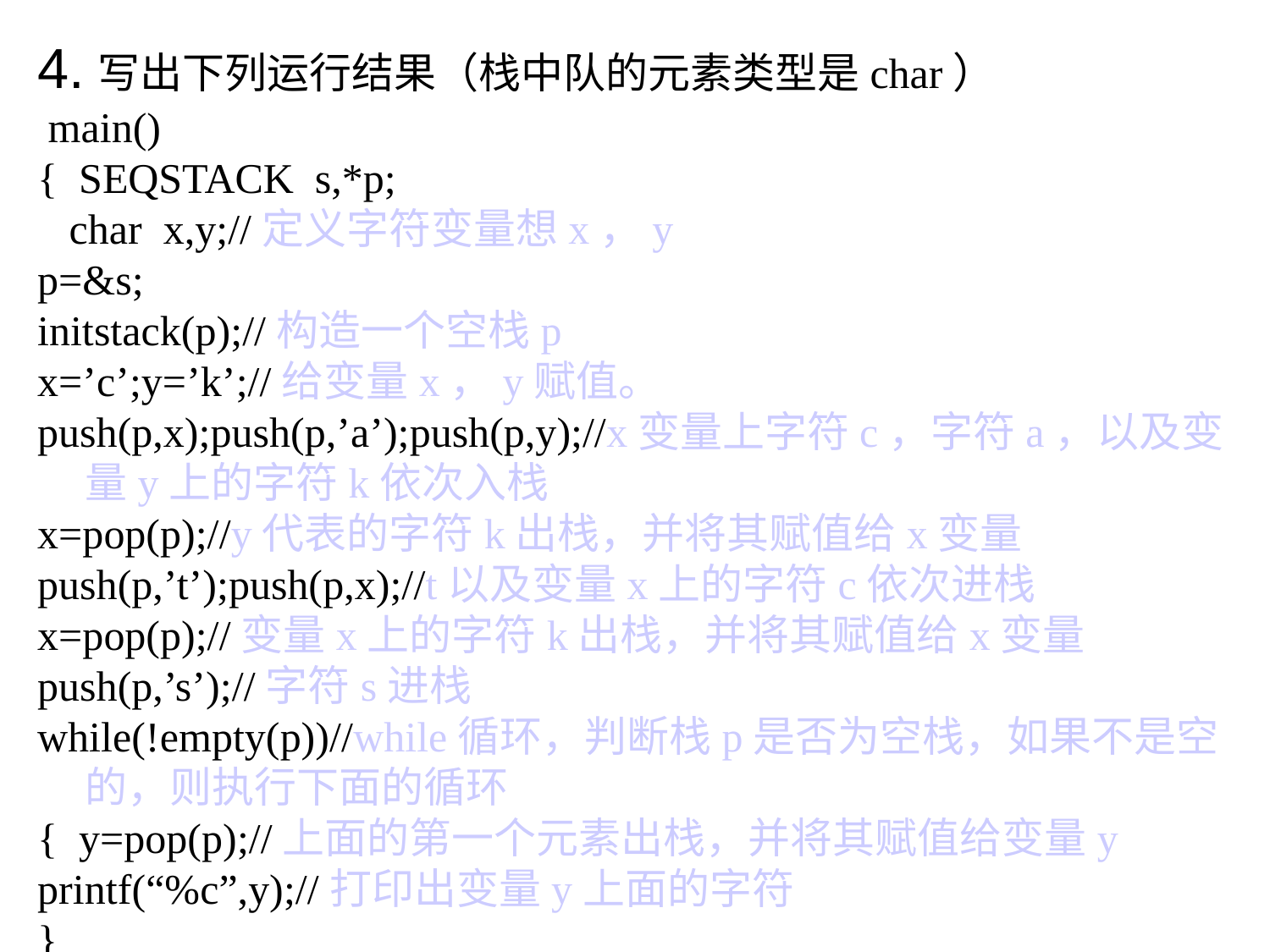

4.写出下列运行结果（栈中队的元素类型是char）
 main()
{  SEQSTACK  s,*p;
   char  x,y;//定义字符变量想x，y
p=&s;
initstack(p);//构造一个空栈p
x=’c’;y=’k’;//给变量x，y赋值。
push(p,x);push(p,’a’);push(p,y);//x变量上字符c，字符a，以及变量y上的字符k依次入栈
x=pop(p);//y代表的字符k出栈，并将其赋值给x变量
push(p,’t’);push(p,x);//t以及变量x上的字符c依次进栈
x=pop(p);//变量x上的字符k出栈，并将其赋值给x变量
push(p,’s’);//字符s进栈
while(!empty(p))//while循环，判断栈p是否为空栈，如果不是空的，则执行下面的循环
{  y=pop(p);//上面的第一个元素出栈，并将其赋值给变量y
printf(“%c”,y);//打印出变量y上面的字符
}
printf(“%c\n”,x);//打印出变量x上的字符
}
Stack
答案：s     t    a    c    k